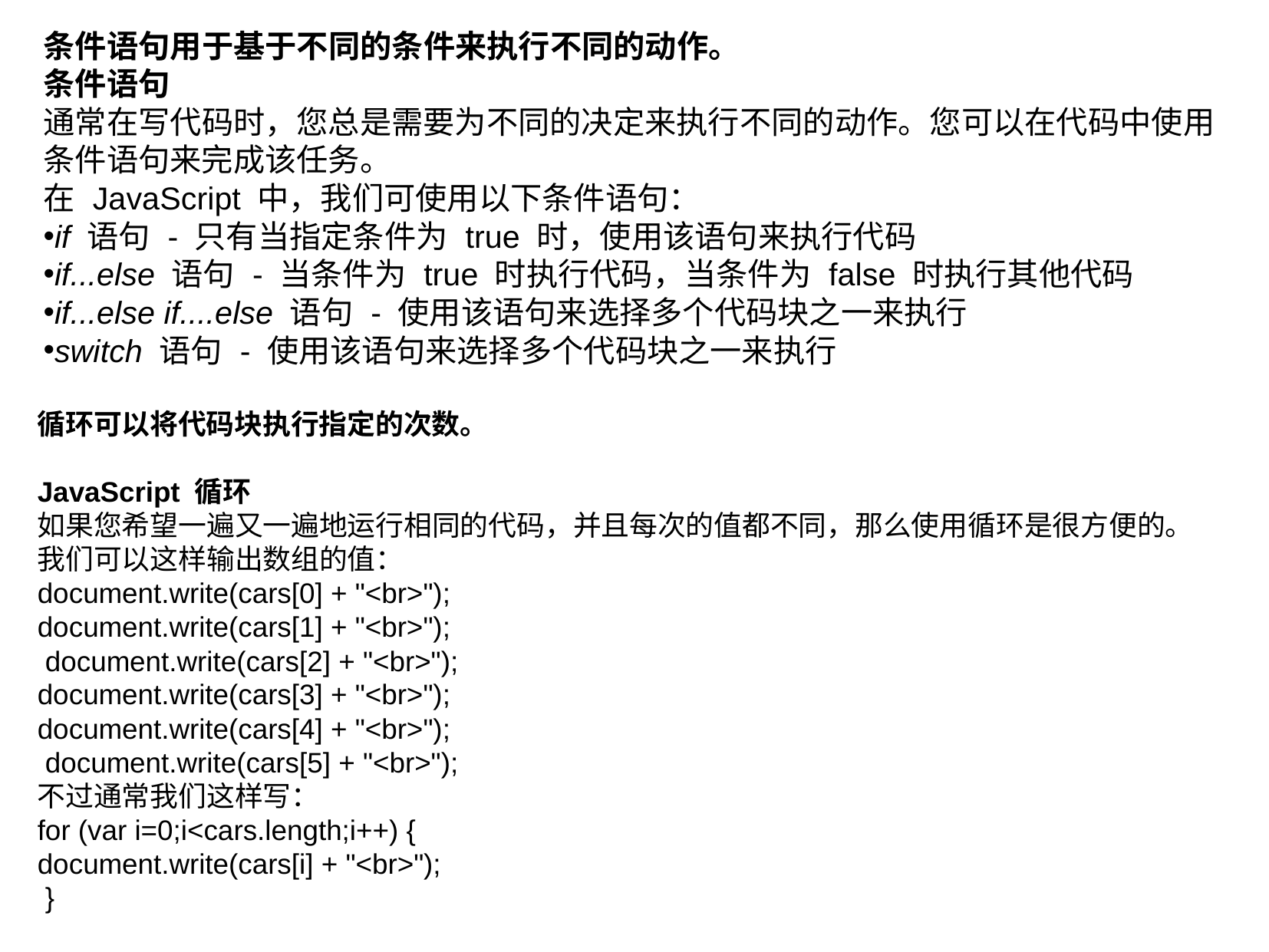

条件语句用于基于不同的条件来执行不同的动作。
条件语句
通常在写代码时，您总是需要为不同的决定来执行不同的动作。您可以在代码中使用条件语句来完成该任务。
在 JavaScript 中，我们可使用以下条件语句：
if 语句 - 只有当指定条件为 true 时，使用该语句来执行代码
if...else 语句 - 当条件为 true 时执行代码，当条件为 false 时执行其他代码
if...else if....else 语句 - 使用该语句来选择多个代码块之一来执行
switch 语句 - 使用该语句来选择多个代码块之一来执行
循环可以将代码块执行指定的次数。

JavaScript 循环
如果您希望一遍又一遍地运行相同的代码，并且每次的值都不同，那么使用循环是很方便的。
我们可以这样输出数组的值：
document.write(cars[0] + "<br>");
document.write(cars[1] + "<br>");
 document.write(cars[2] + "<br>");
document.write(cars[3] + "<br>");
document.write(cars[4] + "<br>");
 document.write(cars[5] + "<br>");
不过通常我们这样写：
for (var i=0;i<cars.length;i++) {
document.write(cars[i] + "<br>");
 }